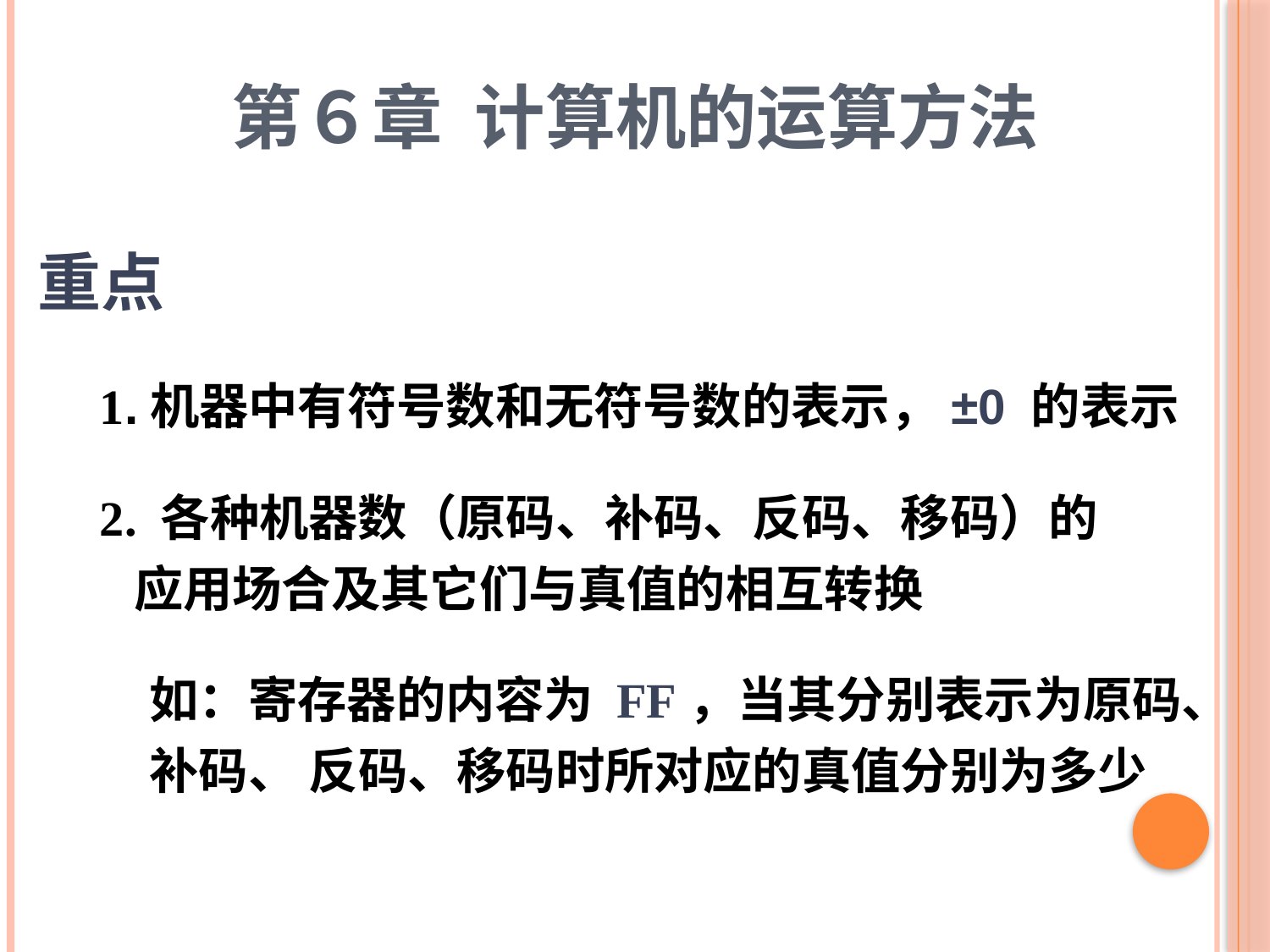

第６章  计算机的运算方法
重点
1.机器中有符号数和无符号数的表示，±0 的表示
2. 各种机器数（原码、补码、反码、移码）的
  应用场合及其它们与真值的相互转换
如：寄存器的内容为 FF，当其分别表示为原码、
补码、 反码、移码时所对应的真值分别为多少